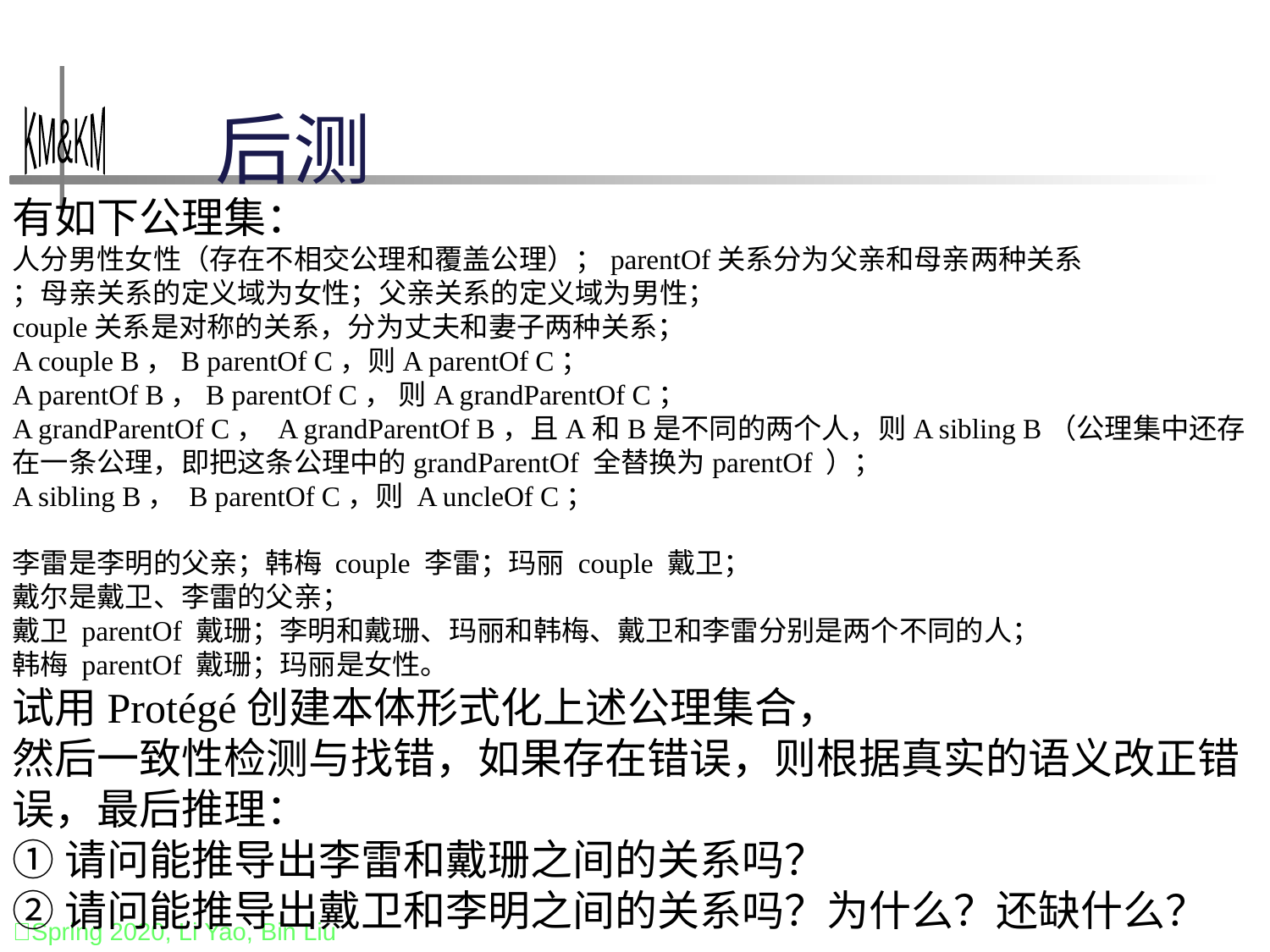

后测
有如下公理集：
人分男性女性（存在不相交公理和覆盖公理）；parentOf关系分为父亲和母亲两种关系
；母亲关系的定义域为女性；父亲关系的定义域为男性；
couple关系是对称的关系，分为丈夫和妻子两种关系；
A couple B，B parentOf C，则A parentOf C；
A parentOf B，B parentOf C， 则A grandParentOf C；
A grandParentOf C， A grandParentOf B，且A和B是不同的两个人，则A sibling B（公理集中还存在一条公理，即把这条公理中的grandParentOf 全替换为parentOf ）；
A sibling B， B parentOf C，则 A uncleOf C；

李雷是李明的父亲；韩梅 couple 李雷；玛丽 couple 戴卫；
戴尔是戴卫、李雷的父亲；
戴卫 parentOf 戴珊；李明和戴珊、玛丽和韩梅、戴卫和李雷分别是两个不同的人；
韩梅 parentOf 戴珊；玛丽是女性。
试用Protégé创建本体形式化上述公理集合，
然后一致性检测与找错，如果存在错误，则根据真实的语义改正错误，最后推理：
①请问能推导出李雷和戴珊之间的关系吗？
②请问能推导出戴卫和李明之间的关系吗？为什么？还缺什么？